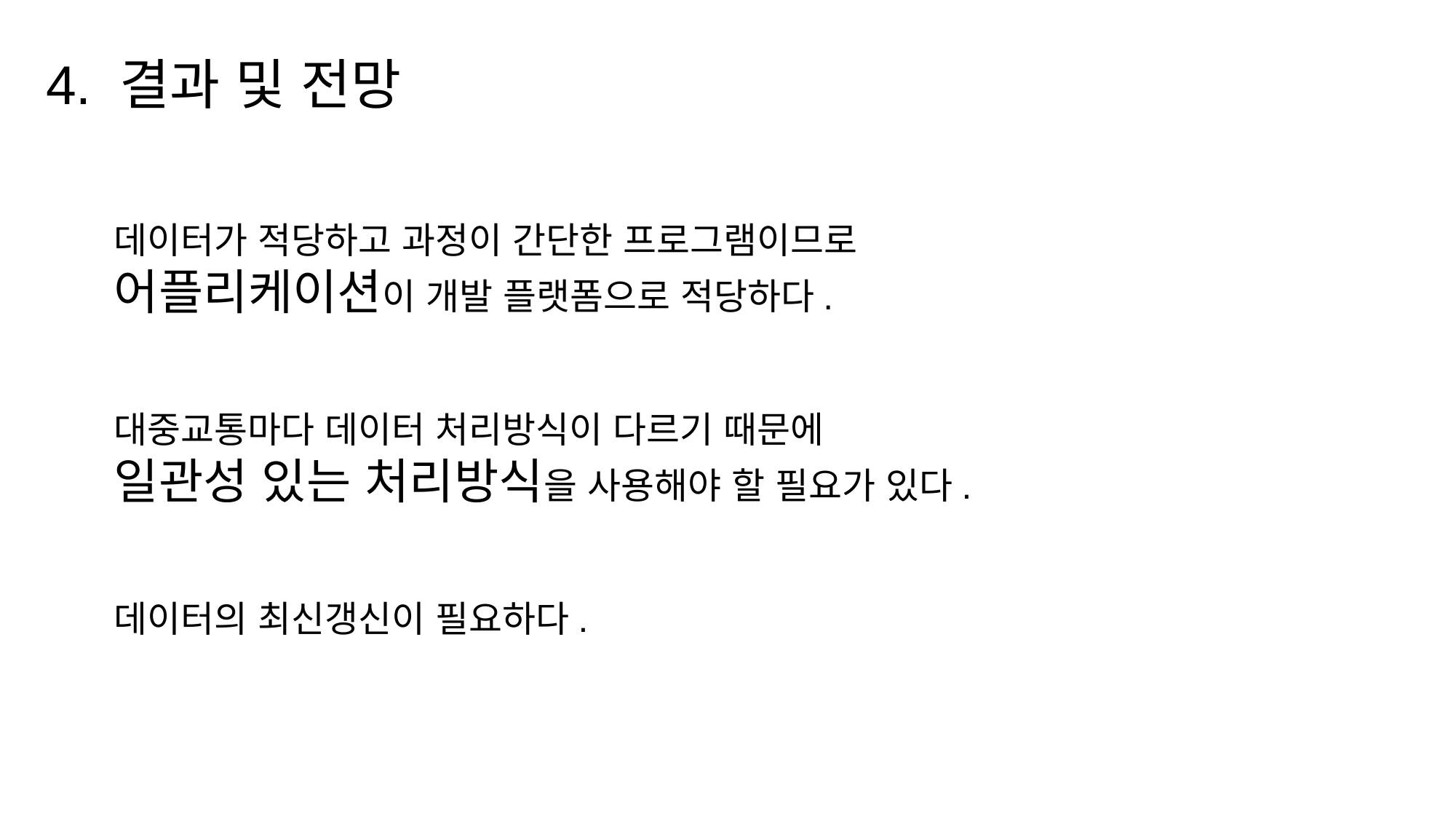

4. 결과 및 전망

데이터가 적당하고 과정이 간단한 프로그램이므로
어플리케이션이 개발 플랫폼으로 적당하다.

대중교통마다 데이터 처리방식이 다르기 때문에
일관성 있는 처리방식을 사용해야 할 필요가 있다.

데이터의 최신갱신이 필요하다.